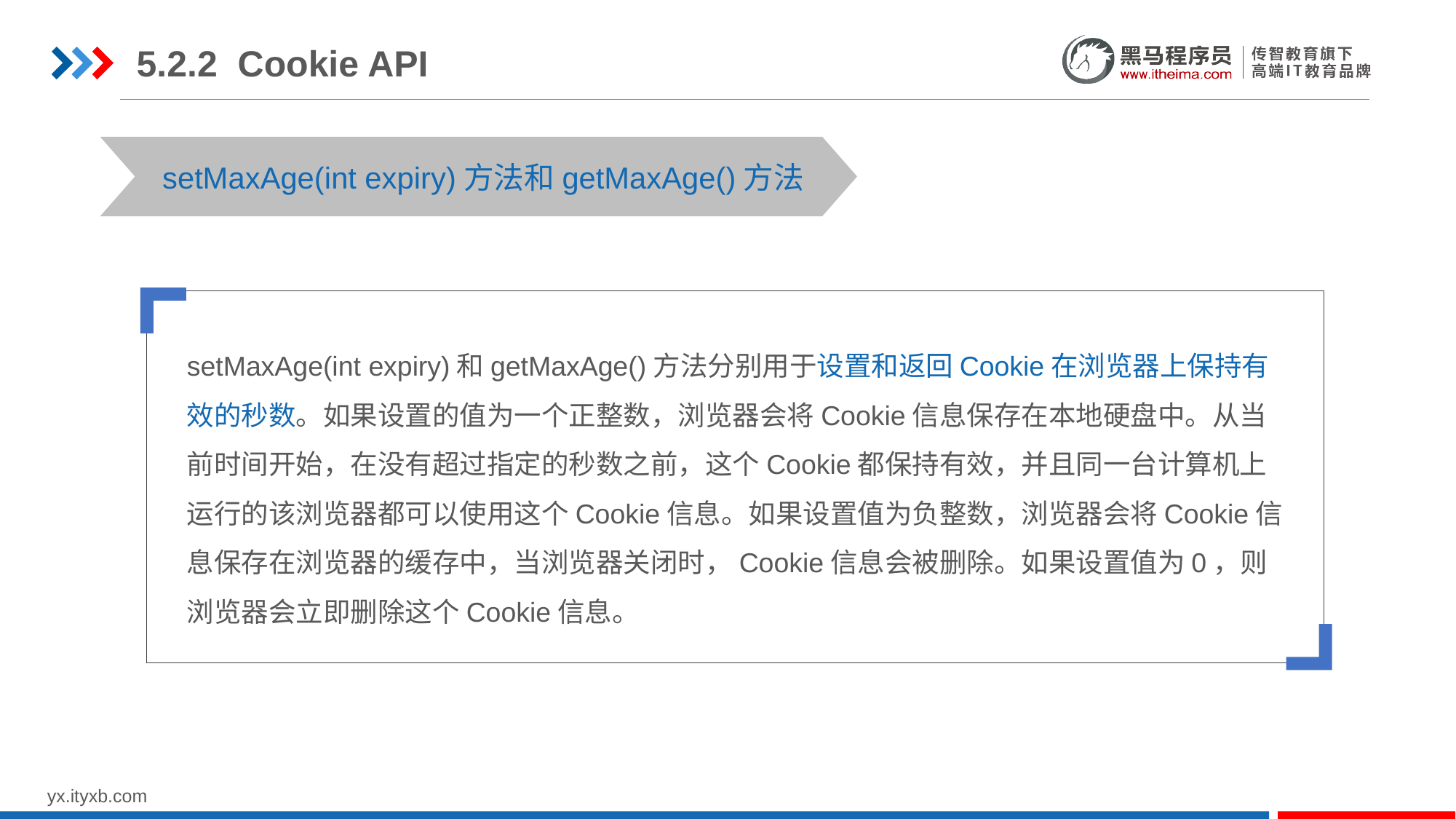

5.2.2  Cookie API

setMaxAge(int expiry)方法和getMaxAge()方法

setMaxAge(int expiry)和getMaxAge()方法分别用于设置和返回Cookie在浏览器上保持有效的秒数。如果设置的值为一个正整数，浏览器会将Cookie信息保存在本地硬盘中。从当前时间开始，在没有超过指定的秒数之前，这个Cookie都保持有效，并且同一台计算机上运行的该浏览器都可以使用这个Cookie信息。如果设置值为负整数，浏览器会将Cookie信息保存在浏览器的缓存中，当浏览器关闭时，Cookie信息会被删除。如果设置值为0，则浏览器会立即删除这个Cookie信息。